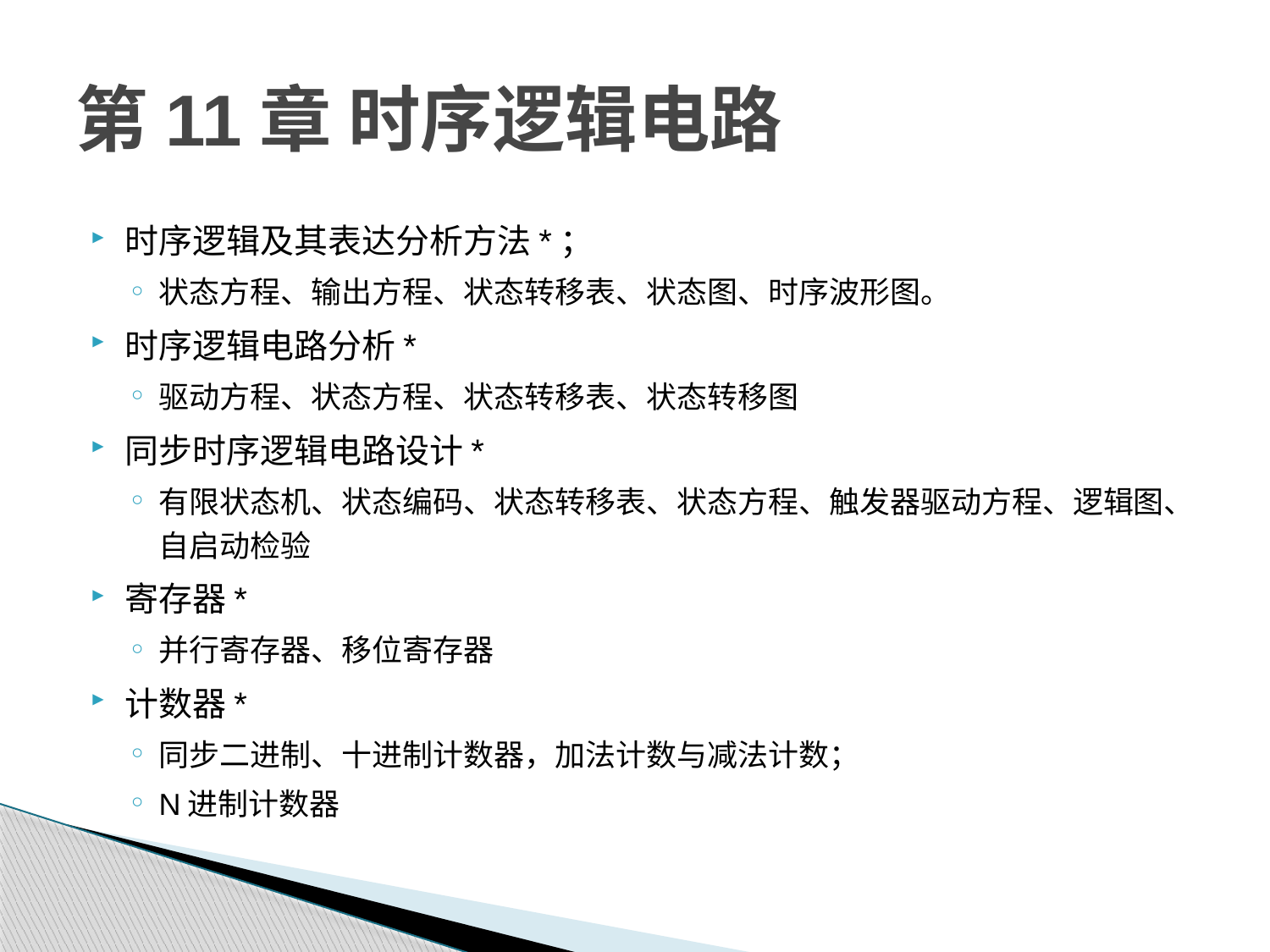

# 第11章 时序逻辑电路
时序逻辑及其表达分析方法*；
状态方程、输出方程、状态转移表、状态图、时序波形图。
时序逻辑电路分析*
驱动方程、状态方程、状态转移表、状态转移图
同步时序逻辑电路设计*
有限状态机、状态编码、状态转移表、状态方程、触发器驱动方程、逻辑图、自启动检验
寄存器*
并行寄存器、移位寄存器
计数器*
同步二进制、十进制计数器，加法计数与减法计数；
N进制计数器